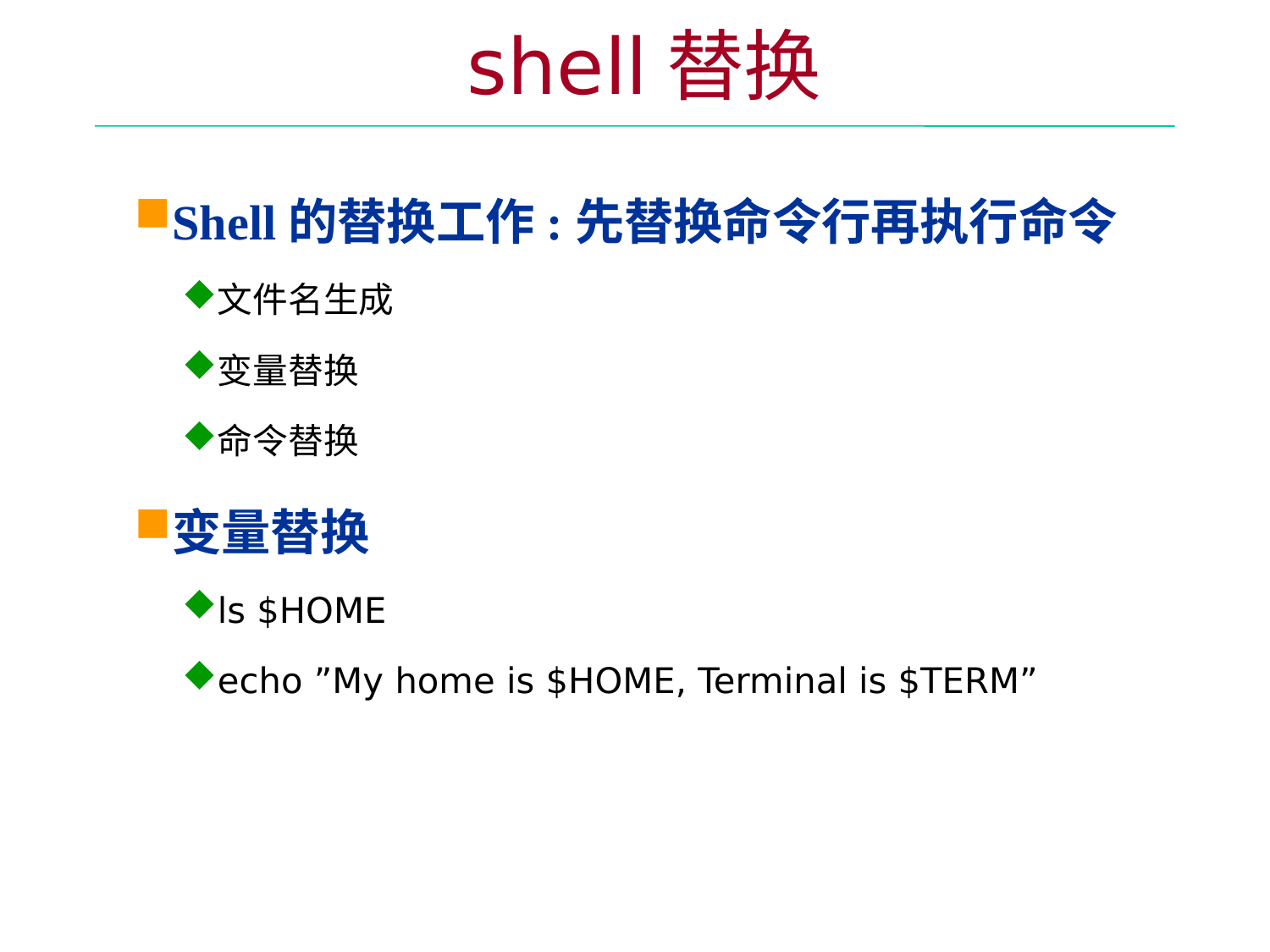

shell替换
Shell的替换工作:先替换命令行再执行命令
文件名生成
变量替换
命令替换
变量替换
ls $HOME
echo ”My home is $HOME, Terminal is $TERM”